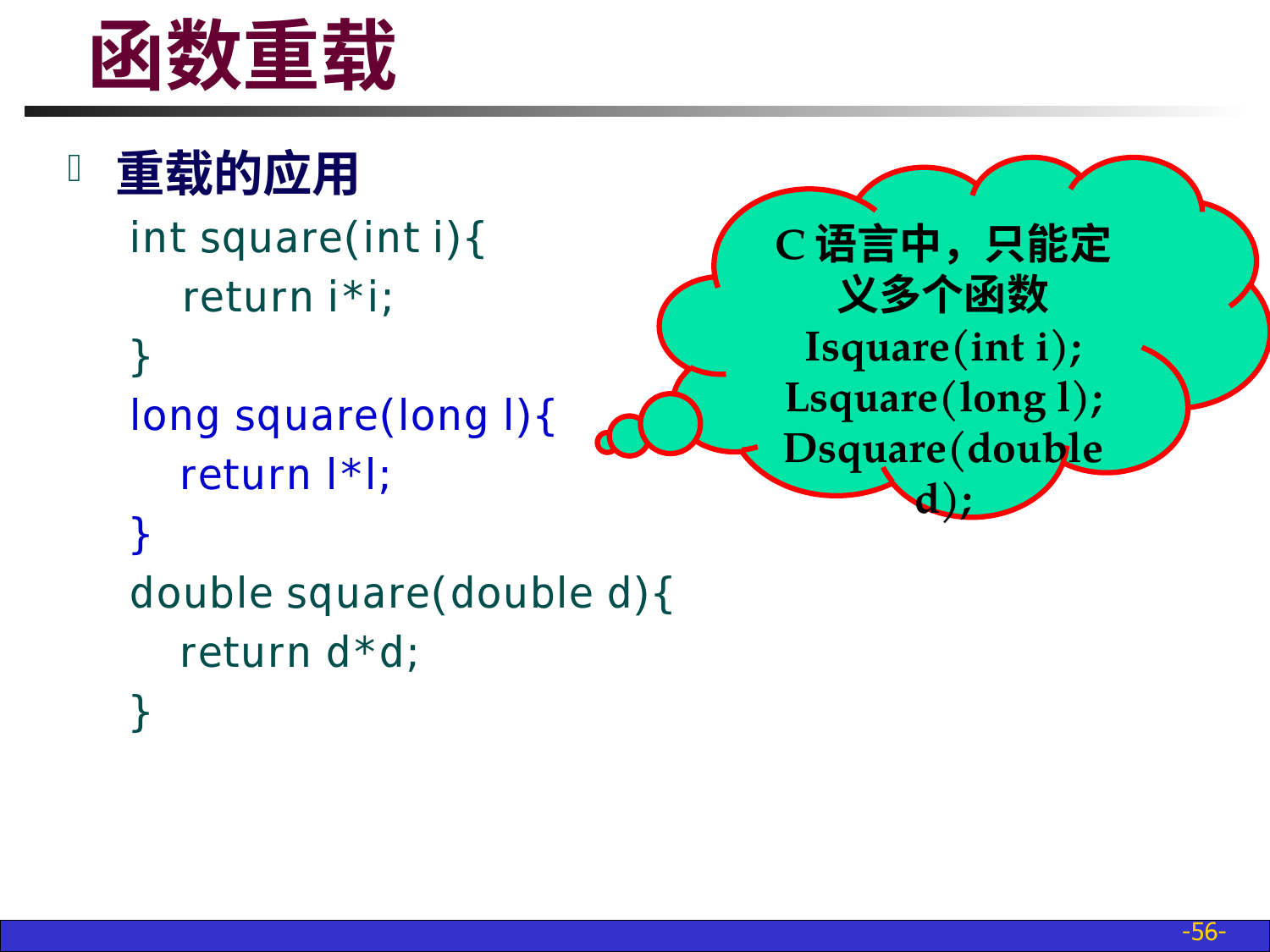

# 函数重载
重载的应用
int square(int i){
	 return i*i;
}
long square(long l){
    return l*l;
}
double square(double d){
    return d*d;
}

C语言中，只能定义多个函数
Isquare(int i);
Lsquare(long l);
Dsquare(double d);
-56-